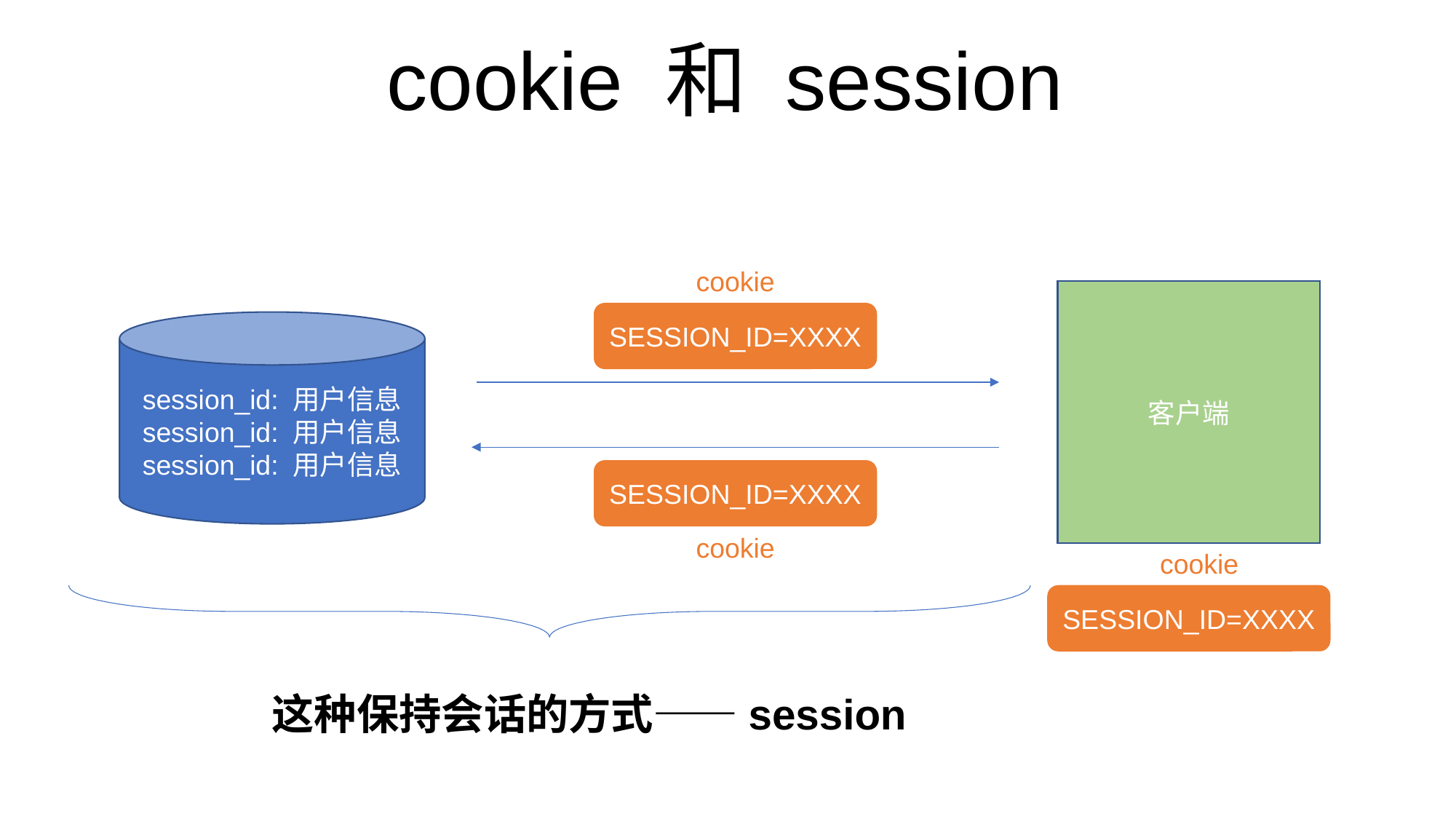

cookie 和 session

cookie
客户端
SESSION_ID=XXXX
session_id: 用户信息
session_id: 用户信息
session_id: 用户信息
SESSION_ID=XXXX
cookie
cookie
SESSION_ID=XXXX
这种保持会话的方式——session